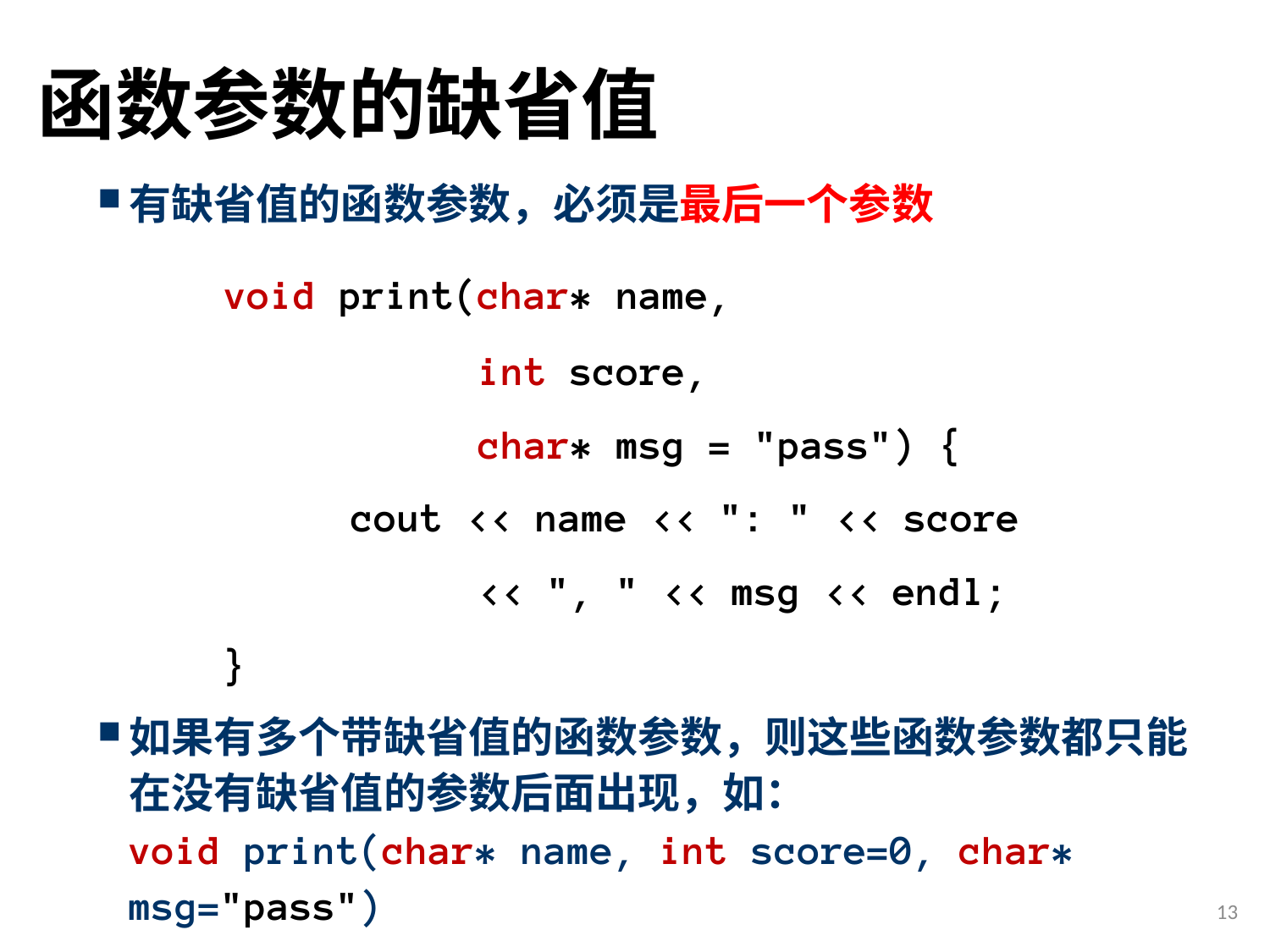

# 函数参数的缺省值
有缺省值的函数参数，必须是最后一个参数
	void print(char* name,
			int score,
			char* msg = "pass") {
		cout << name << ": " << score
			<< ", " << msg << endl;
	}
如果有多个带缺省值的函数参数，则这些函数参数都只能在没有缺省值的参数后面出现，如：
void print(char* name, int score=0, char* msg="pass")

13